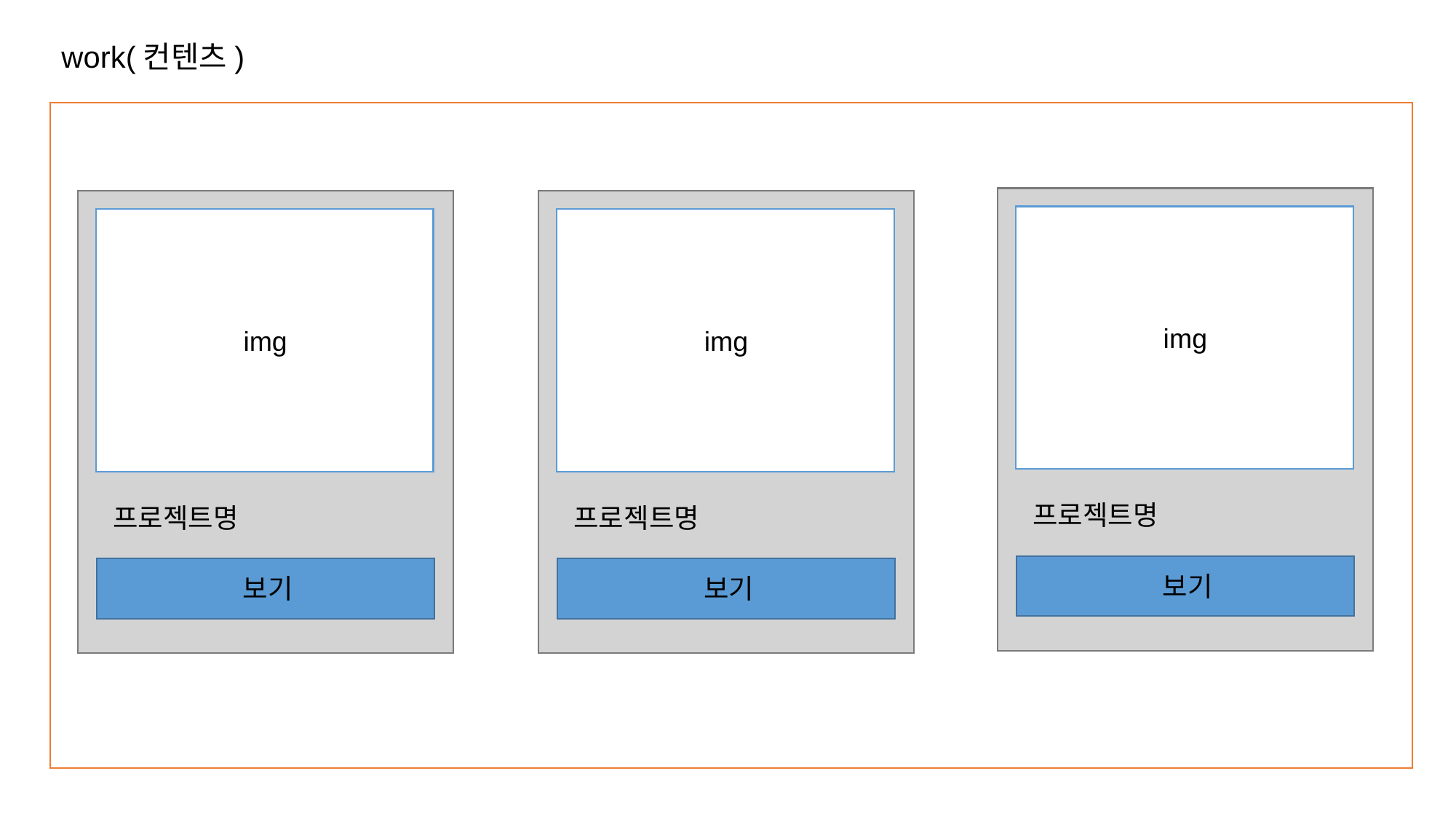

# work(컨텐츠)

img
img
img
프로젝트명
프로젝트명
프로젝트명

보기
보기
보기